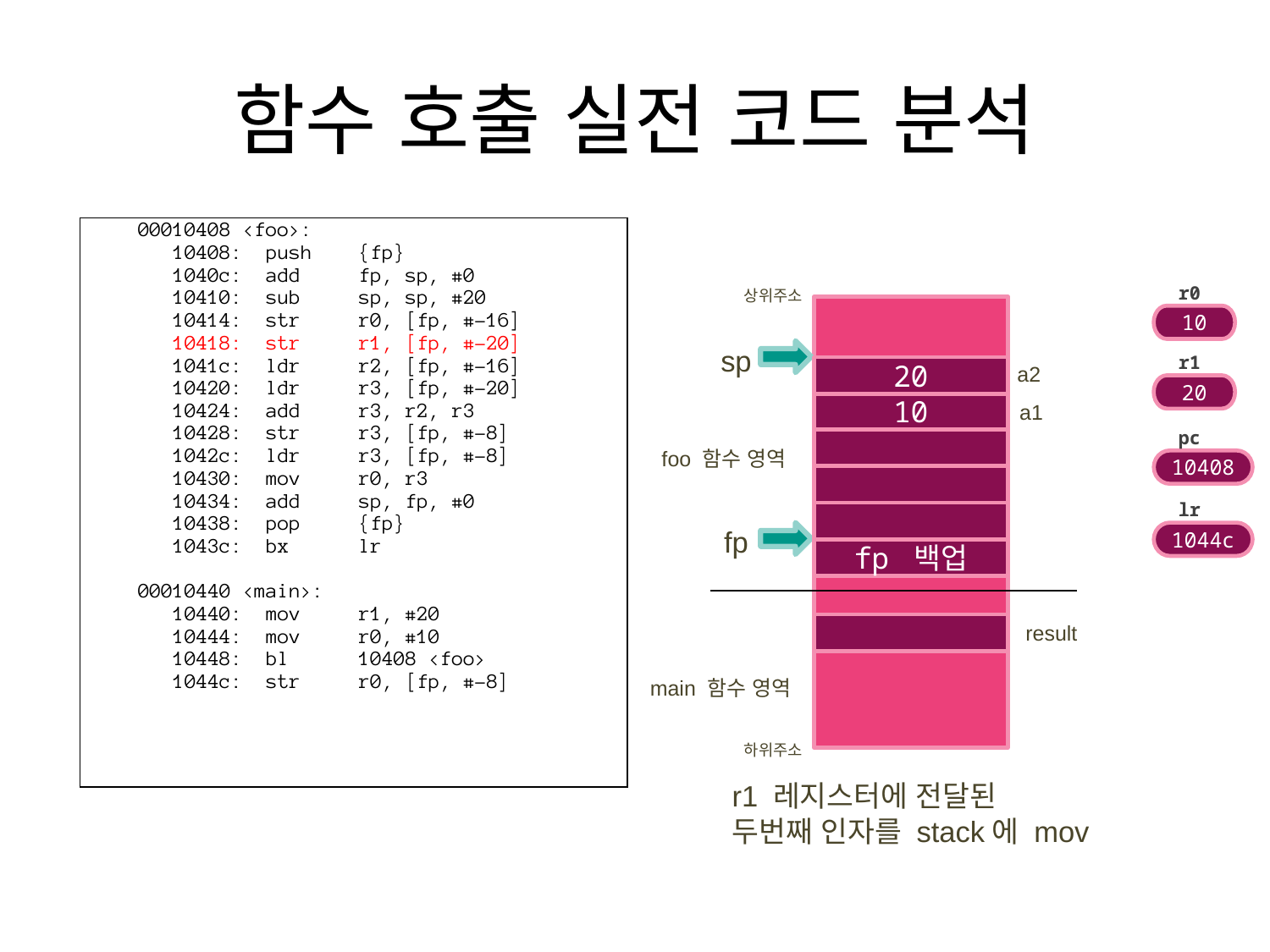

# 함수 호출 실전 코드 분석
| 00010408 <foo>: 10408: push {fp} 1040c: add fp, sp, #0 10410: sub sp, sp, #20 10414: str r0, [fp, #-16] 10418: str r1, [fp, #-20] 1041c: ldr r2, [fp, #-16] 10420: ldr r3, [fp, #-20] 10424: add r3, r2, r3 10428: str r3, [fp, #-8] 1042c: ldr r3, [fp, #-8] 10430: mov r0, r3 10434: add sp, fp, #0 10438: pop {fp} 1043c: bx lr 00010440 <main>: 10440: mov r1, #20 10444: mov r0, #10 10448: bl 10408 <foo> 1044c: str r0, [fp, #-8] |
| --- |
r0
상위주소

10
sp

r1
a2
20
20
10
a1
pc

foo 함수 영역
10408

lr

fp

1044c
fp 백업
result

main 함수 영역
하위주소
r1 레지스터에 전달된
두번째 인자를 stack에 mov